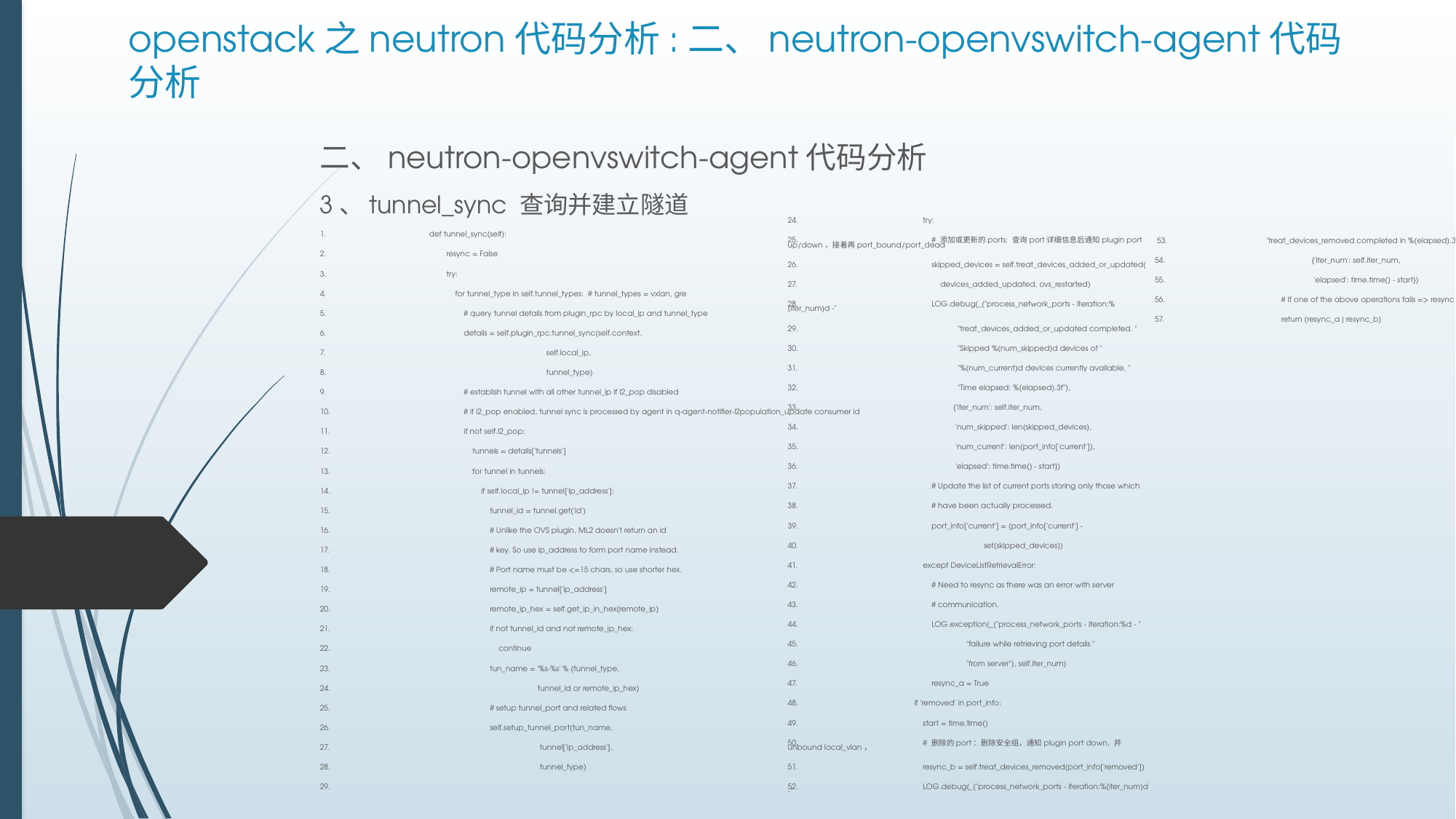

# openstack之neutron代码分析:二、neutron-openvswitch-agent代码分析
二、neutron-openvswitch-agent代码分析
3、tunnel_sync 查询并建立隧道
1.	def tunnel_sync(self):
2.	        resync = False
3.	        try:
4.	            for tunnel_type in self.tunnel_types:  # tunnel_types = vxlan, gre
5.	                # query tunnel details from plugin_rpc by local_ip and tunnel_type
6.	                details = self.plugin_rpc.tunnel_sync(self.context,
7.	                                                      self.local_ip,
8.	                                                      tunnel_type)
9.	                # establish tunnel with all other tunnel_ip if l2_pop disabled
10.	                # if l2_pop enabled, tunnel sync is processed by agent in q-agent-notifier-l2population_update consumer id
11.	                if not self.l2_pop:
12.	                    tunnels = details['tunnels']
13.	                    for tunnel in tunnels:
14.	                        if self.local_ip != tunnel['ip_address']:
15.	                            tunnel_id = tunnel.get('id')
16.	                            # Unlike the OVS plugin, ML2 doesn't return an id
17.	                            # key. So use ip_address to form port name instead.
18.	                            # Port name must be <=15 chars, so use shorter hex.
19.	                            remote_ip = tunnel['ip_address']
20.	                            remote_ip_hex = self.get_ip_in_hex(remote_ip)
21.	                            if not tunnel_id and not remote_ip_hex:
22.	                                continue
23.	                            tun_name = '%s-%s' % (tunnel_type,
24.	                                                  tunnel_id or remote_ip_hex)
25.	                            # setup tunnel_port and related flows
26.	                            self.setup_tunnel_port(tun_name,
27.	                                                   tunnel['ip_address'],
28.	                                                   tunnel_type)
29.
24.	            try:
25.	                # 添加或更新的ports: 查询port详细信息后通知plugin port up/down，接着再port_bound/port_dead
26.	                skipped_devices = self.treat_devices_added_or_updated(
27.	                    devices_added_updated, ovs_restarted)
28.	                LOG.debug(_("process_network_ports - iteration:%(iter_num)d -"
29.	                            "treat_devices_added_or_updated completed. "
30.	                            "Skipped %(num_skipped)d devices of "
31.	                            "%(num_current)d devices currently available. "
32.	                            "Time elapsed: %(elapsed).3f"),
33.	                          {'iter_num': self.iter_num,
34.	                           'num_skipped': len(skipped_devices),
35.	                           'num_current': len(port_info['current']),
36.	                           'elapsed': time.time() - start})
37.	                # Update the list of current ports storing only those which
38.	                # have been actually processed.
39.	                port_info['current'] = (port_info['current'] -
40.	                                        set(skipped_devices))
41.	            except DeviceListRetrievalError:
42.	                # Need to resync as there was an error with server
43.	                # communication.
44.	                LOG.exception(_("process_network_ports - iteration:%d - "
45.	                                "failure while retrieving port details "
46.	                                "from server"), self.iter_num)
47.	                resync_a = True
48.	        if 'removed' in port_info:
49.	            start = time.time()
50.	            # 删除的port：删除安全组，通知plugin port down, 并unbound local_vlan，
51.	            resync_b = self.treat_devices_removed(port_info['removed'])
52.	            LOG.debug(_("process_network_ports - iteration:%(iter_num)d -"

 53.	 "treat_devices_removed completed in %(elapsed).3f"),
54.	                      {'iter_num': self.iter_num,
55.	                       'elapsed': time.time() - start})
56.	        # If one of the above operations fails => resync with plugin
57.	        return (resync_a | resync_b)